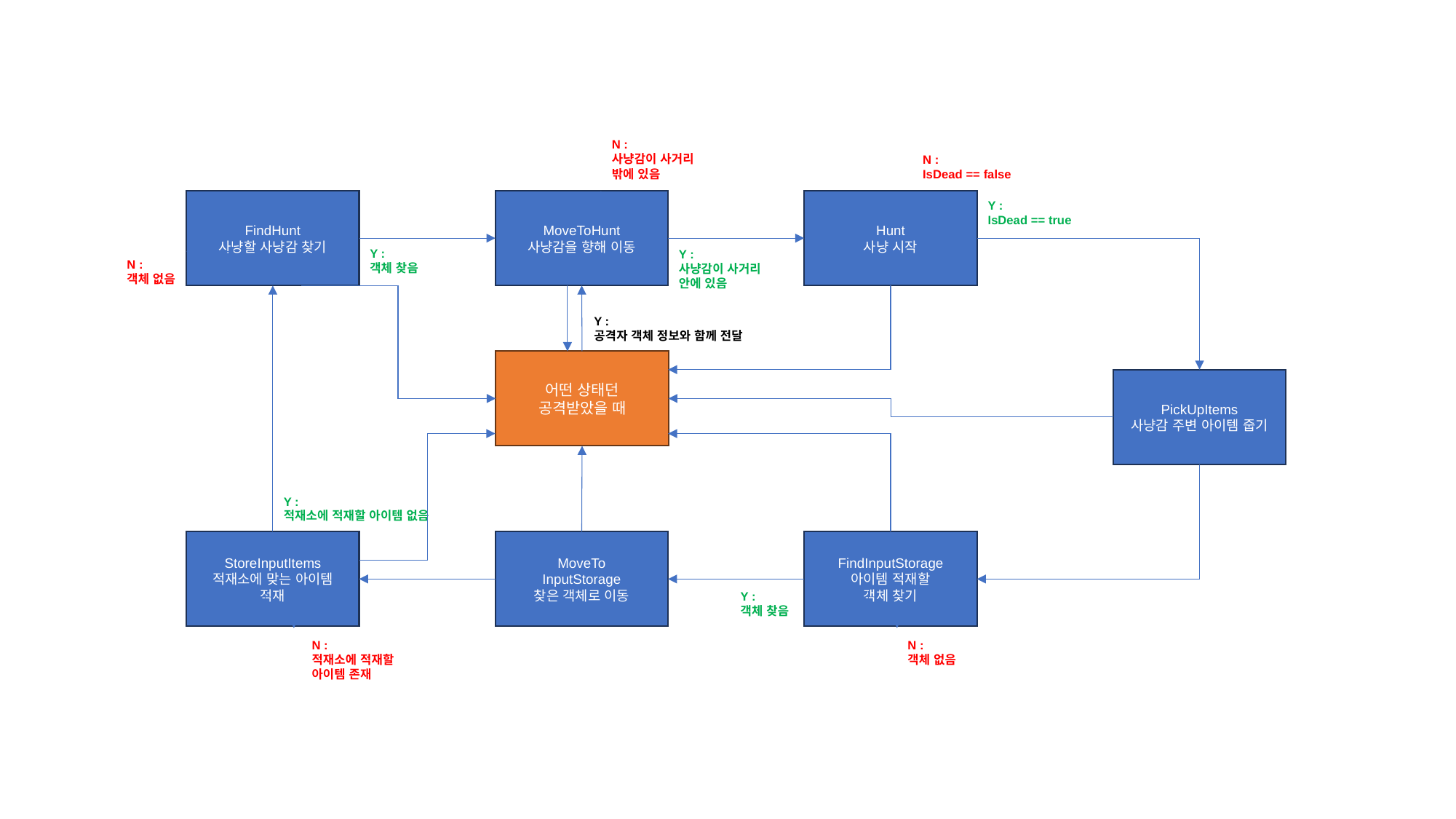

N :
사냥감이 사거리
밖에 있음
N :
IsDead == false
FindHunt
사냥할 사냥감 찾기
MoveToHunt
사냥감을 향해 이동
Hunt
사냥 시작
Y :
IsDead == true
Y :
객체 찾음
Y :
사냥감이 사거리
안에 있음
N :
객체 없음
Y :
공격자 객체 정보와 함께 전달
어떤 상태던
공격받았을 때
PickUpItems
사냥감 주변 아이템 줍기
Y :
적재소에 적재할 아이템 없음
StoreInputItems
적재소에 맞는 아이템
적재
MoveTo
InputStorage
찾은 객체로 이동
FindInputStorage
아이템 적재할
객체 찾기
Y :
객체 찾음
N :
적재소에 적재할
아이템 존재
N :
객체 없음